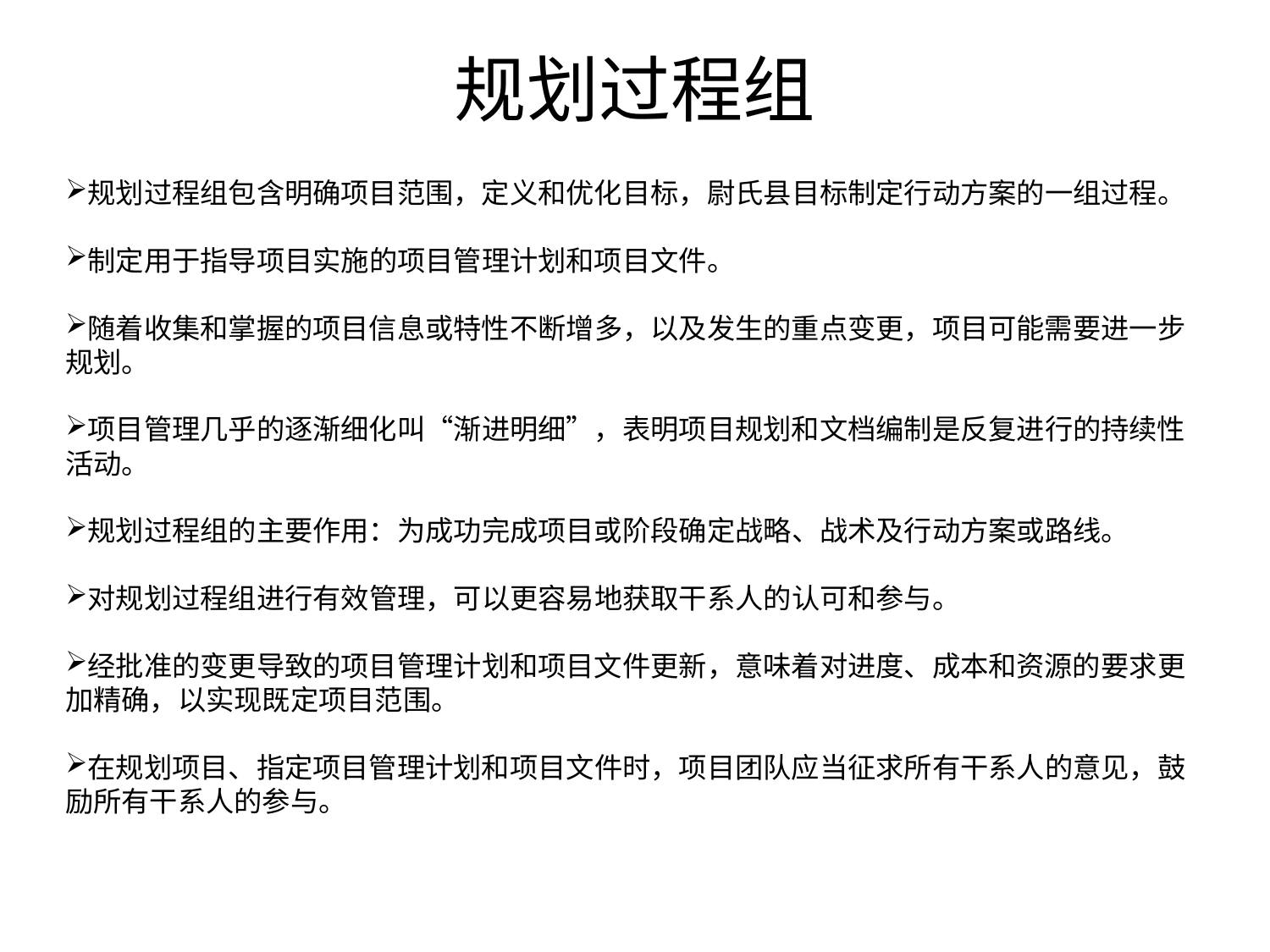

# 规划过程组
规划过程组包含明确项目范围，定义和优化目标，尉氏县目标制定行动方案的一组过程。

制定用于指导项目实施的项目管理计划和项目文件。

随着收集和掌握的项目信息或特性不断增多，以及发生的重点变更，项目可能需要进一步规划。

项目管理几乎的逐渐细化叫“渐进明细”，表明项目规划和文档编制是反复进行的持续性活动。

规划过程组的主要作用：为成功完成项目或阶段确定战略、战术及行动方案或路线。

对规划过程组进行有效管理，可以更容易地获取干系人的认可和参与。

经批准的变更导致的项目管理计划和项目文件更新，意味着对进度、成本和资源的要求更加精确，以实现既定项目范围。

在规划项目、指定项目管理计划和项目文件时，项目团队应当征求所有干系人的意见，鼓励所有干系人的参与。